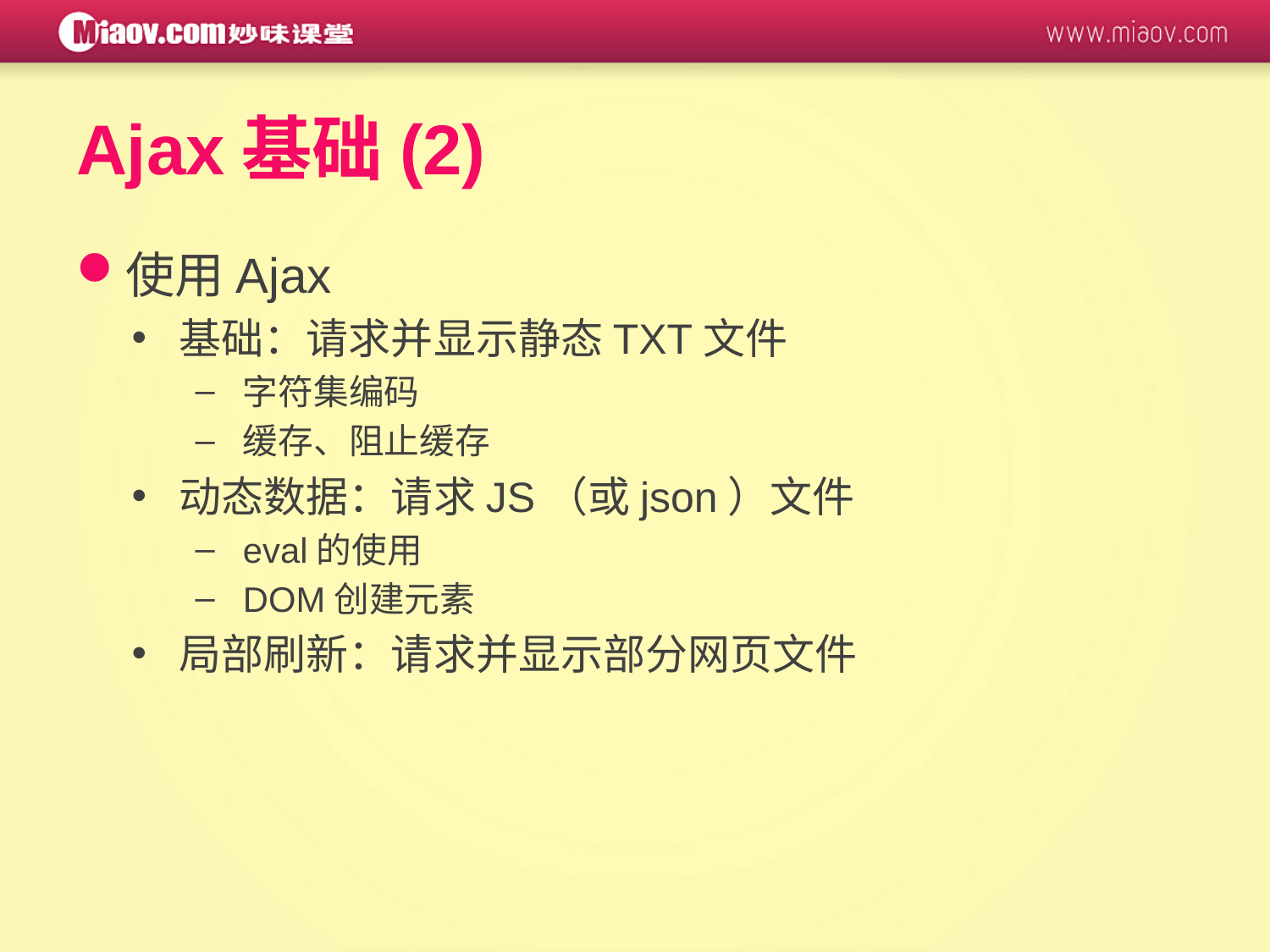

# Ajax基础(2)
使用Ajax
基础：请求并显示静态TXT文件
字符集编码
缓存、阻止缓存
动态数据：请求JS（或json）文件
eval的使用
DOM创建元素
局部刷新：请求并显示部分网页文件